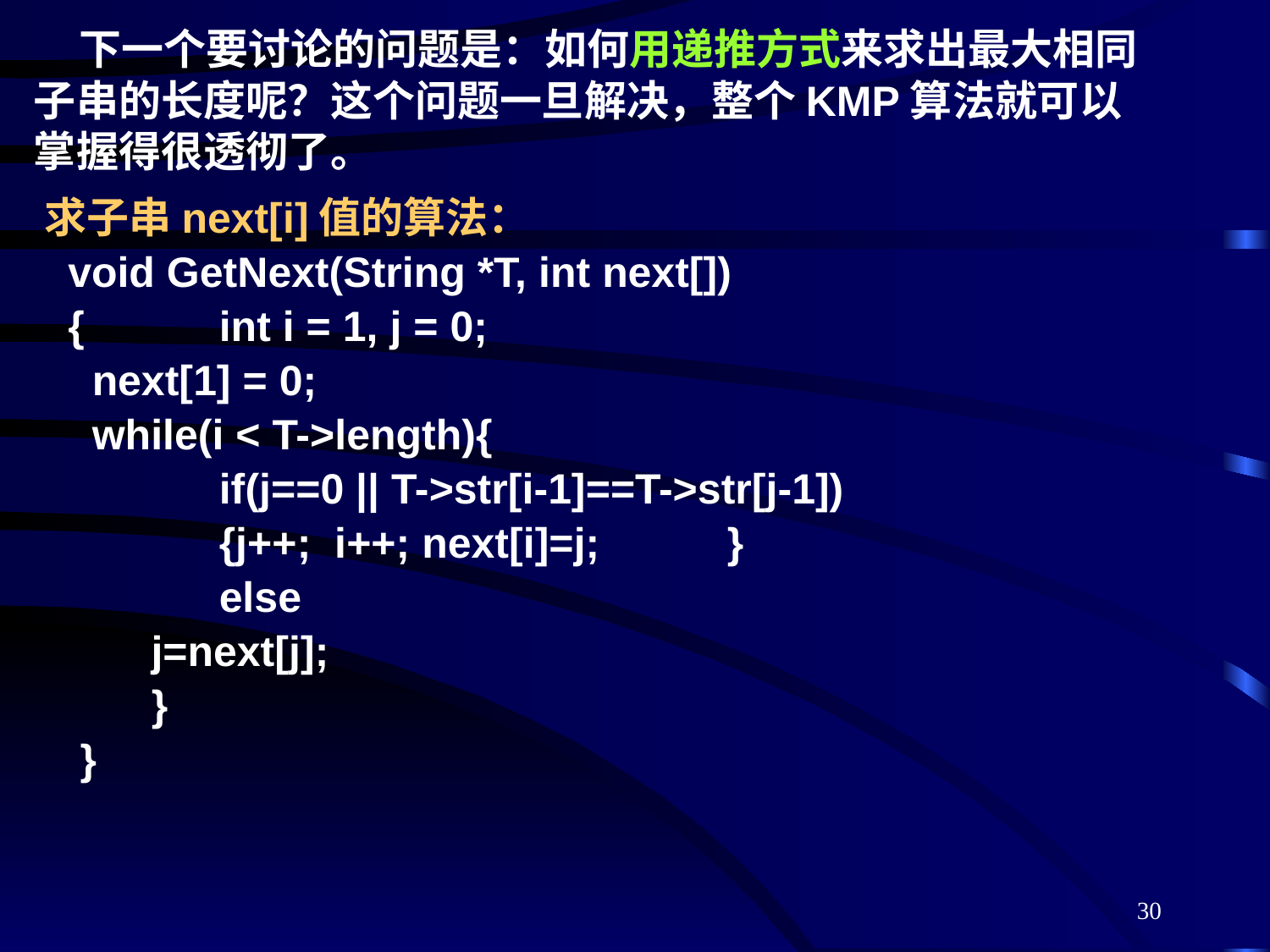

# 下一个要讨论的问题是：如何用递推方式来求出最大相同子串的长度呢？这个问题一旦解决，整个KMP算法就可以掌握得很透彻了。
求子串next[i]值的算法：
  void GetNext(String *T, int next[])
  {  	int i = 1, j = 0;
    	next[1] = 0;
    	while(i < T->length){
		if(j==0 || T->str[i-1]==T->str[j-1])
		{j++;  i++; next[i]=j; 	}
		else
         j=next[j];
	     }
   }

30